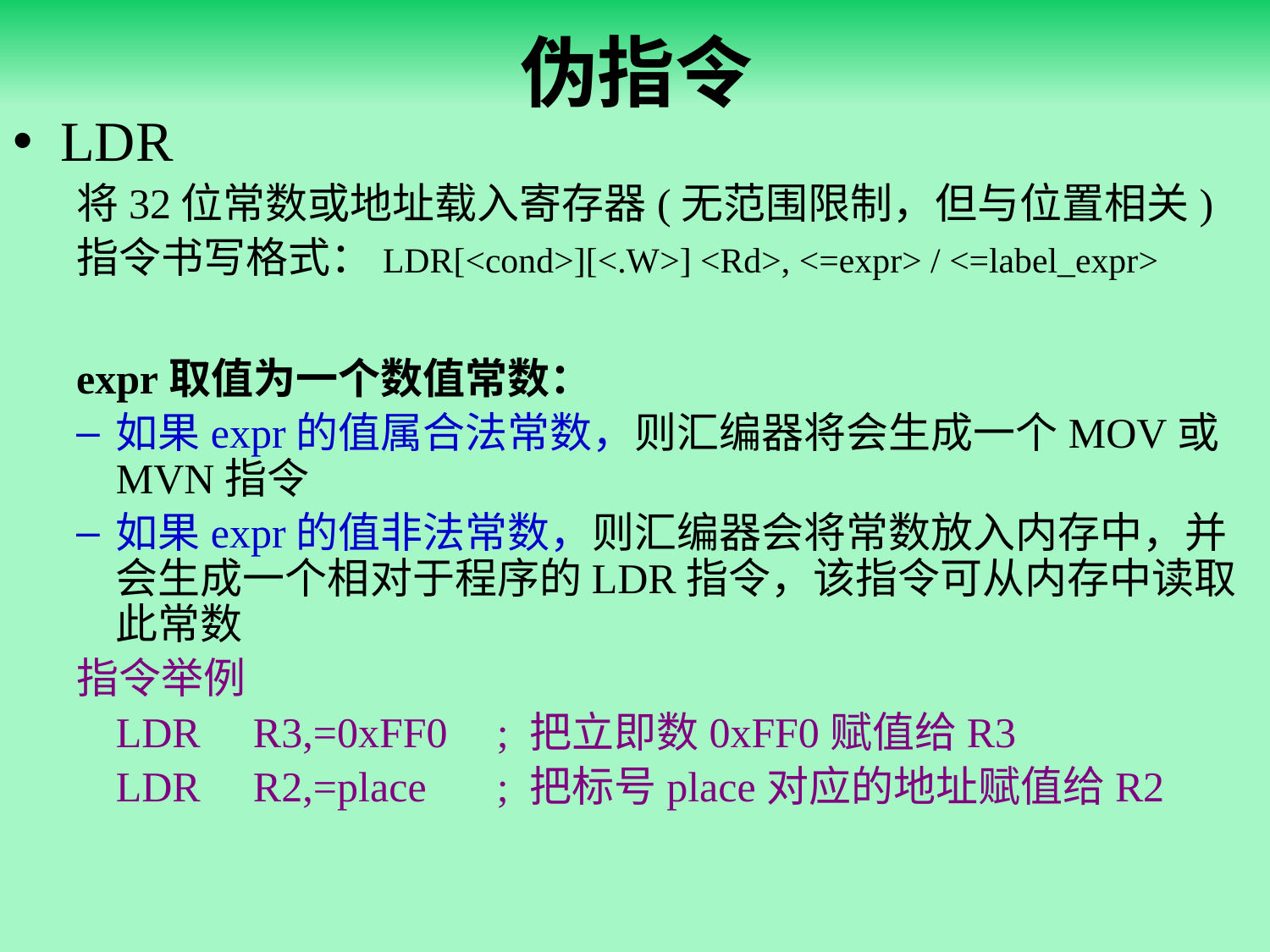

# 伪指令
LDR
将32位常数或地址载入寄存器(无范围限制，但与位置相关)
指令书写格式：LDR[<cond>][<.W>] <Rd>, <=expr> / <=label_expr>

expr取值为一个数值常数：
如果expr的值属合法常数，则汇编器将会生成一个MOV或MVN指令
如果expr的值非法常数，则汇编器会将常数放入内存中，并会生成一个相对于程序的LDR指令，该指令可从内存中读取此常数
指令举例
	LDR     R3,=0xFF0	; 把立即数0xFF0赋值给R3
	LDR     R2,=place	; 把标号place对应的地址赋值给R2